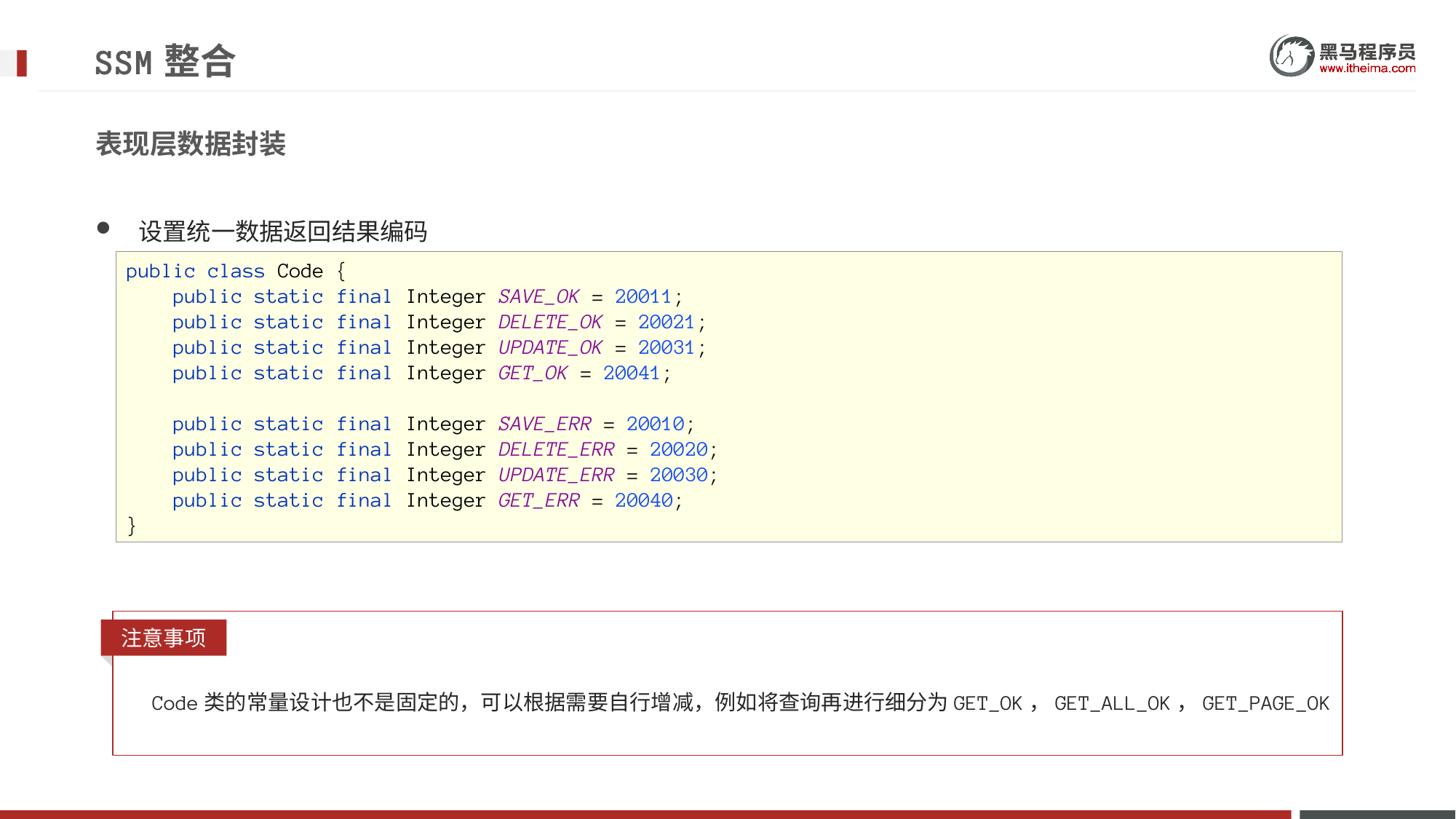

# SSM整合
表现层数据封装
设置统一数据返回结果编码
public class Code {
    public static final Integer SAVE_OK = 20011;
    public static final Integer DELETE_OK = 20021;
    public static final Integer UPDATE_OK = 20031;
    public static final Integer GET_OK = 20041;
    public static final Integer SAVE_ERR = 20010;
    public static final Integer DELETE_ERR = 20020;
    public static final Integer UPDATE_ERR = 20030;
    public static final Integer GET_ERR = 20040;
}

注意事项

Code类的常量设计也不是固定的，可以根据需要自行增减，例如将查询再进行细分为GET_OK，GET_ALL_OK，GET_PAGE_OK